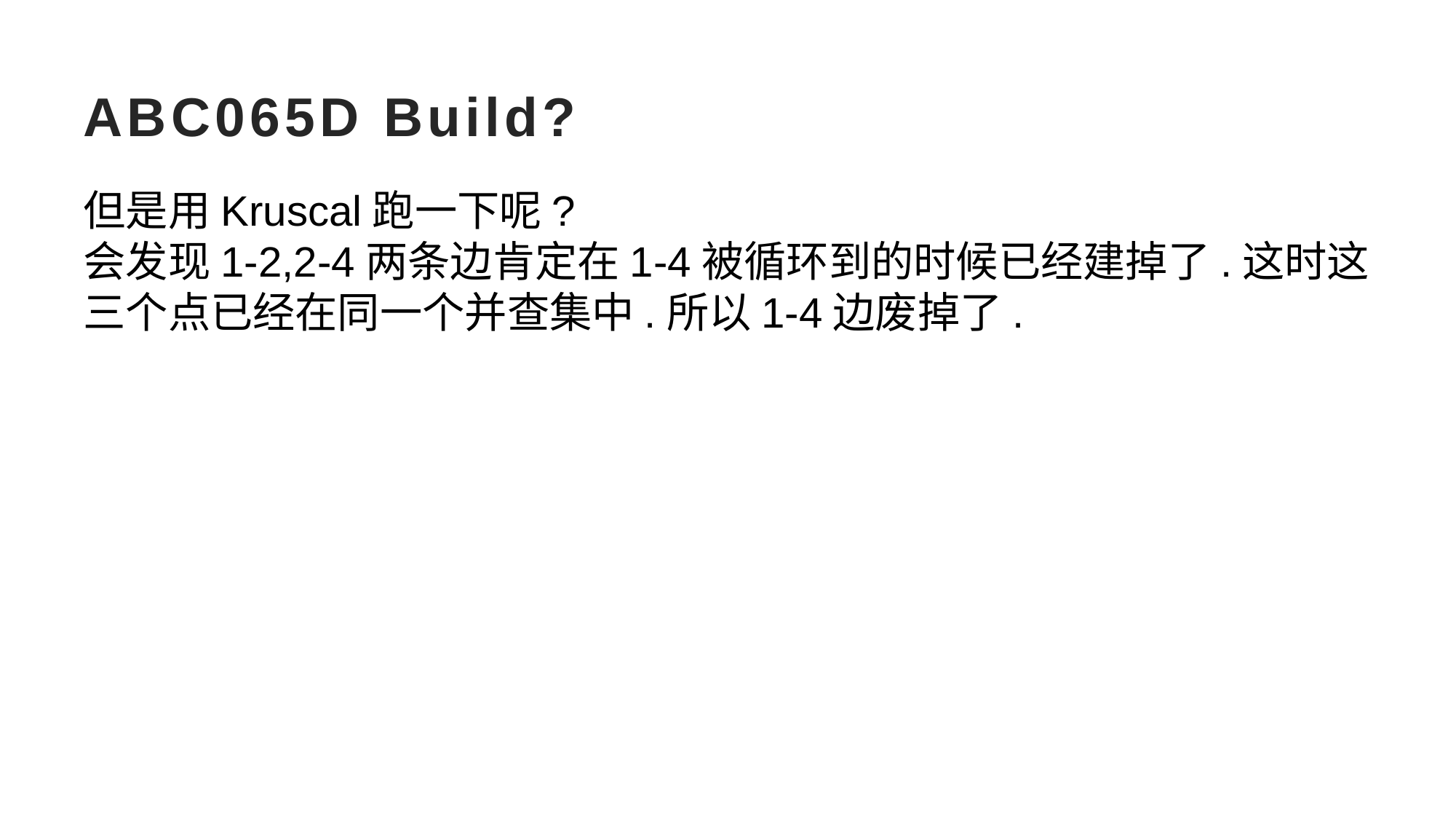

但是用Kruscal跑一下呢?
会发现1-2,2-4两条边肯定在1-4被循环到的时候已经建掉了.这时这三个点已经在同一个并查集中.所以1-4边废掉了.
# ABC065D Build?